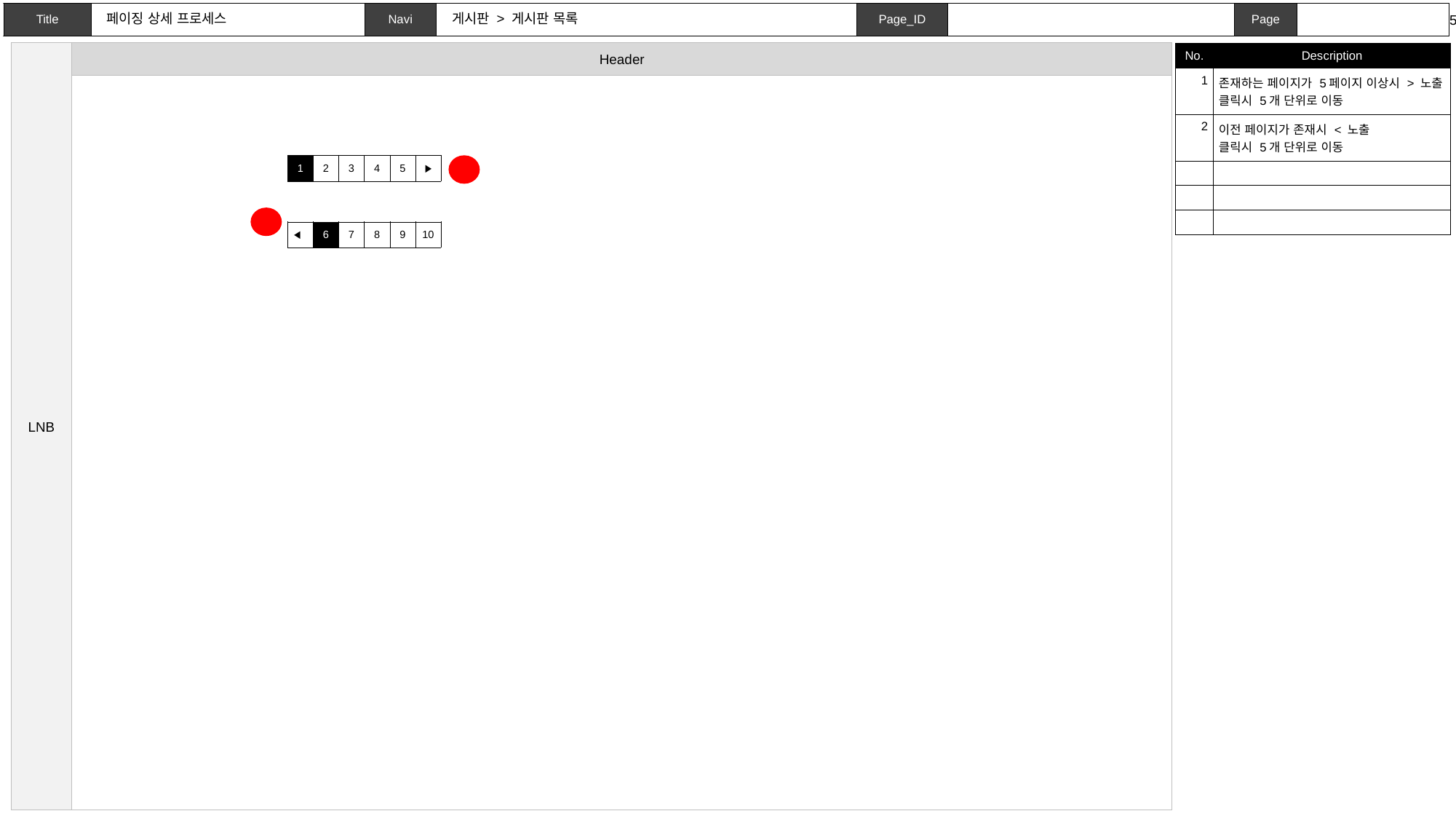

게시판 > 게시판 목록

# 페이징 상세 프로세스
| No. | Description |
| --- | --- |
| 1 | 존재하는 페이지가 5페이지 이상시 > 노출 클릭시 5개 단위로 이동 |
| 2 | 이전 페이지가 존재시 < 노출 클릭시 5개 단위로 이동 |
|  |  |
|  |  |
|  |  |
| 1 | 2 | 3 | 4 | 5 | ▶ |
| --- | --- | --- | --- | --- | --- |
1
2
| ◀︎1 | 6 | 7 | 8 | 9 | 10 |
| --- | --- | --- | --- | --- | --- |